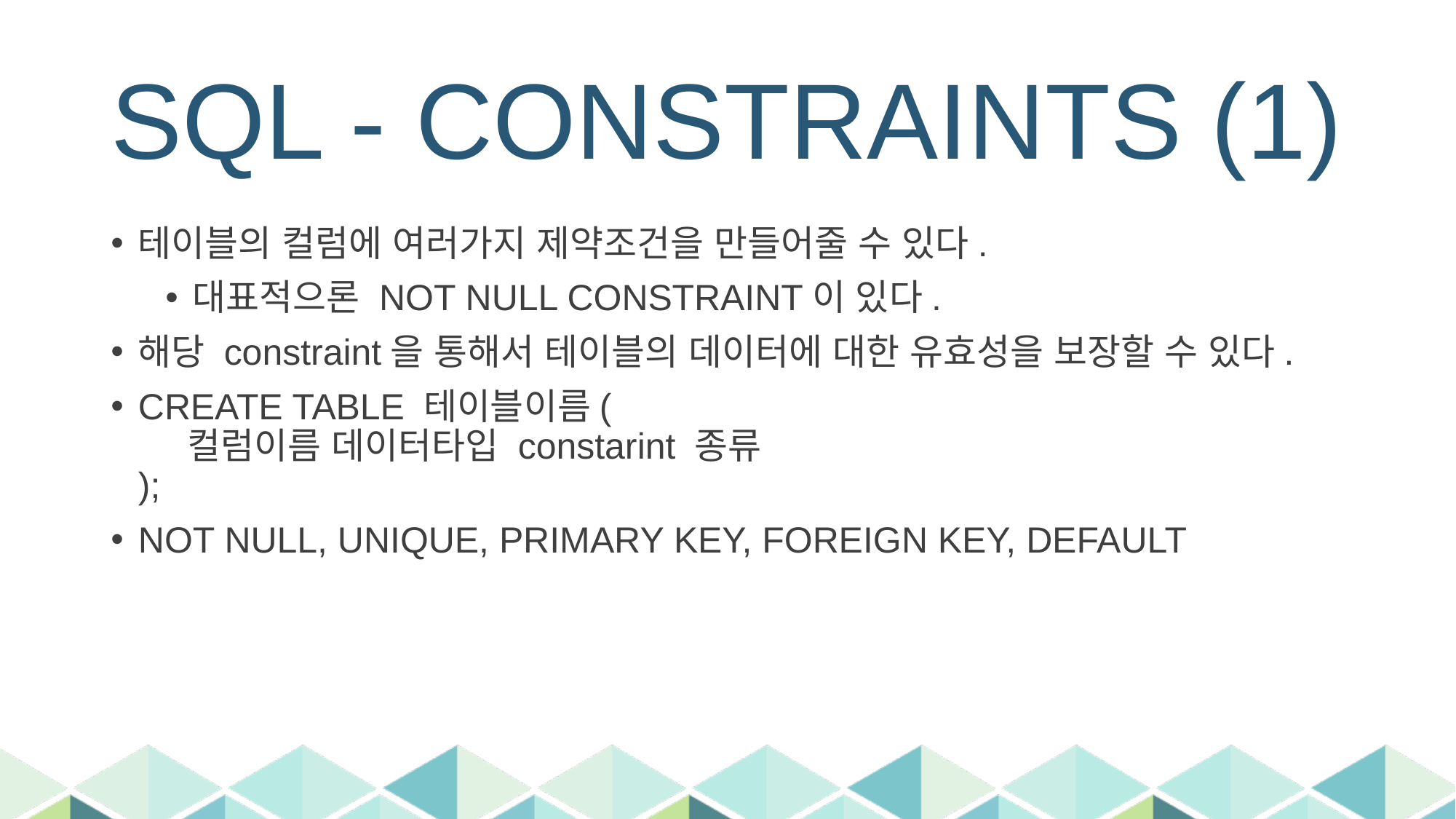

# SQL - CONSTRAINTS (1)
테이블의 컬럼에 여러가지 제약조건을 만들어줄 수 있다.
대표적으론 NOT NULL CONSTRAINT이 있다.
해당 constraint을 통해서 테이블의 데이터에 대한 유효성을 보장할 수 있다.
CREATE TABLE 테이블이름(
    컬럼이름 데이터타입 constarint 종류
);
NOT NULL, UNIQUE, PRIMARY KEY, FOREIGN KEY, DEFAULT